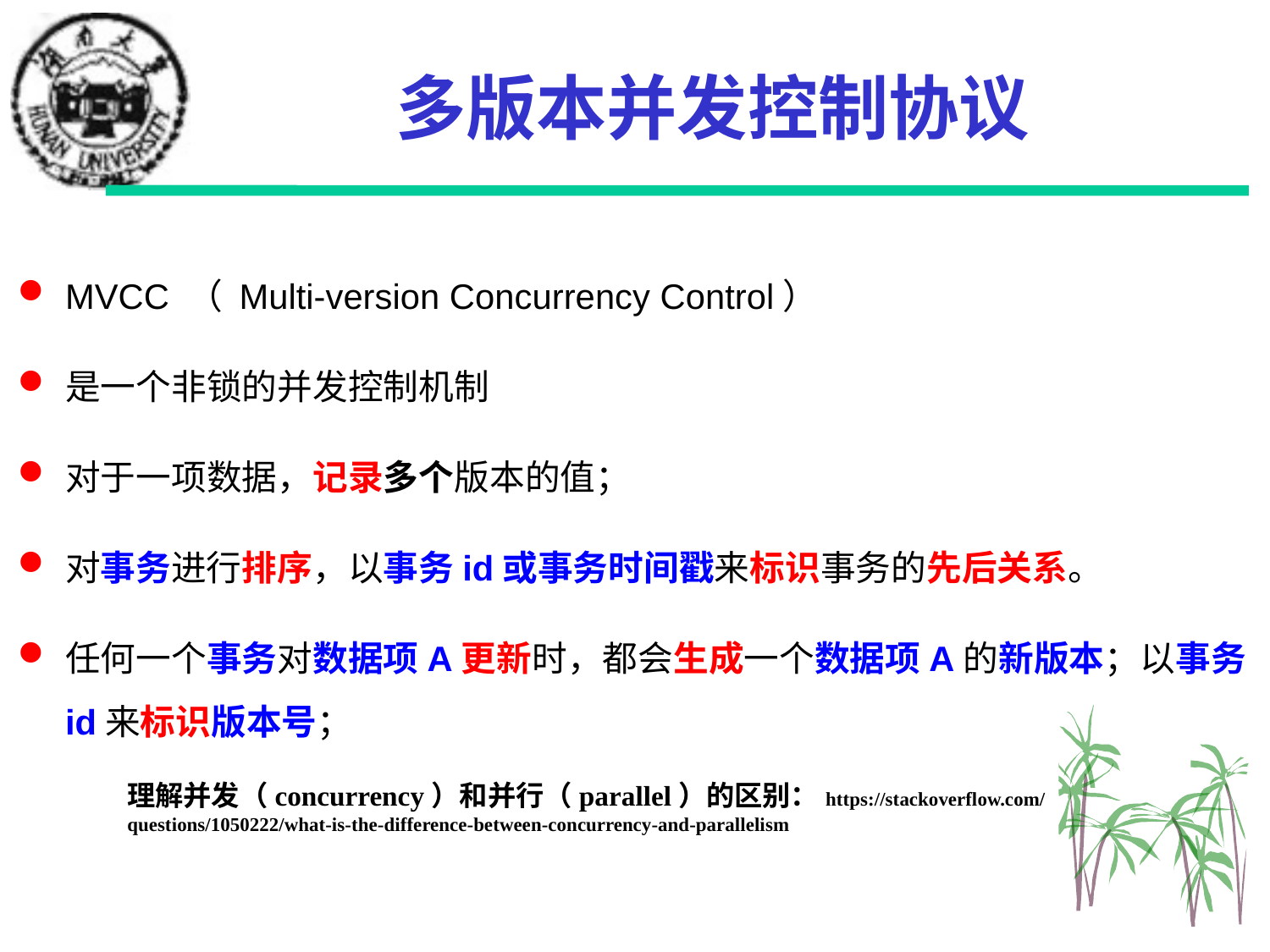

# 多版本并发控制协议
MVCC （ Multi-version Concurrency Control）
是一个非锁的并发控制机制
对于一项数据，记录多个版本的值；
对事务进行排序，以事务id或事务时间戳来标识事务的先后关系。
任何一个事务对数据项A更新时，都会生成一个数据项A的新版本；以事务id来标识版本号；

理解并发（concurrency）和并行（parallel）的区别：https://stackoverflow.com/questions/1050222/what-is-the-difference-between-concurrency-and-parallelism